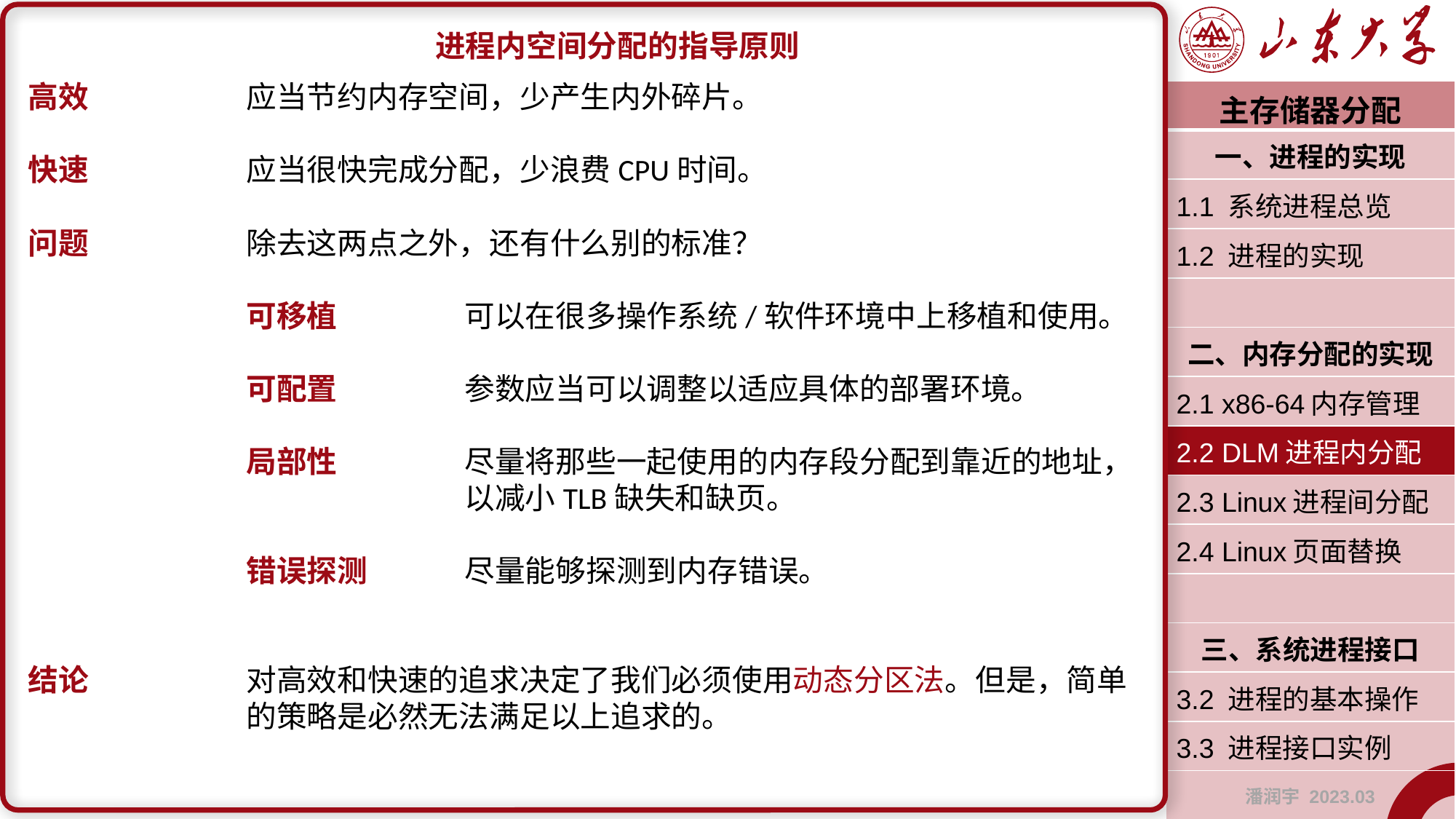

进程内空间分配的指导原则
高效		应当节约内存空间，少产生内外碎片。

快速		应当很快完成分配，少浪费CPU时间。

问题		除去这两点之外，还有什么别的标准？

		可移植		可以在很多操作系统/软件环境中上移植和使用。

		可配置		参数应当可以调整以适应具体的部署环境。

		局部性		尽量将那些一起使用的内存段分配到靠近的地址，				以减小TLB缺失和缺页。

		错误探测	尽量能够探测到内存错误。

结论		对高效和快速的追求决定了我们必须使用动态分区法。但是，简单		的策略是必然无法满足以上追求的。
| 主存储器分配 |
| --- |
| 一、进程的实现 |
| 1.1 系统进程总览 |
| 1.2 进程的实现 |
|  |
| 二、内存分配的实现 |
| 2.1 x86-64内存管理 |
| 2.2 DLM进程内分配 |
| 2.3 Linux进程间分配 |
| 2.4 Linux页面替换 |
|  |
| 三、系统进程接口 |
| 3.2 进程的基本操作 |
| 3.3 进程接口实例 |
| 潘润宇 2023.03 |